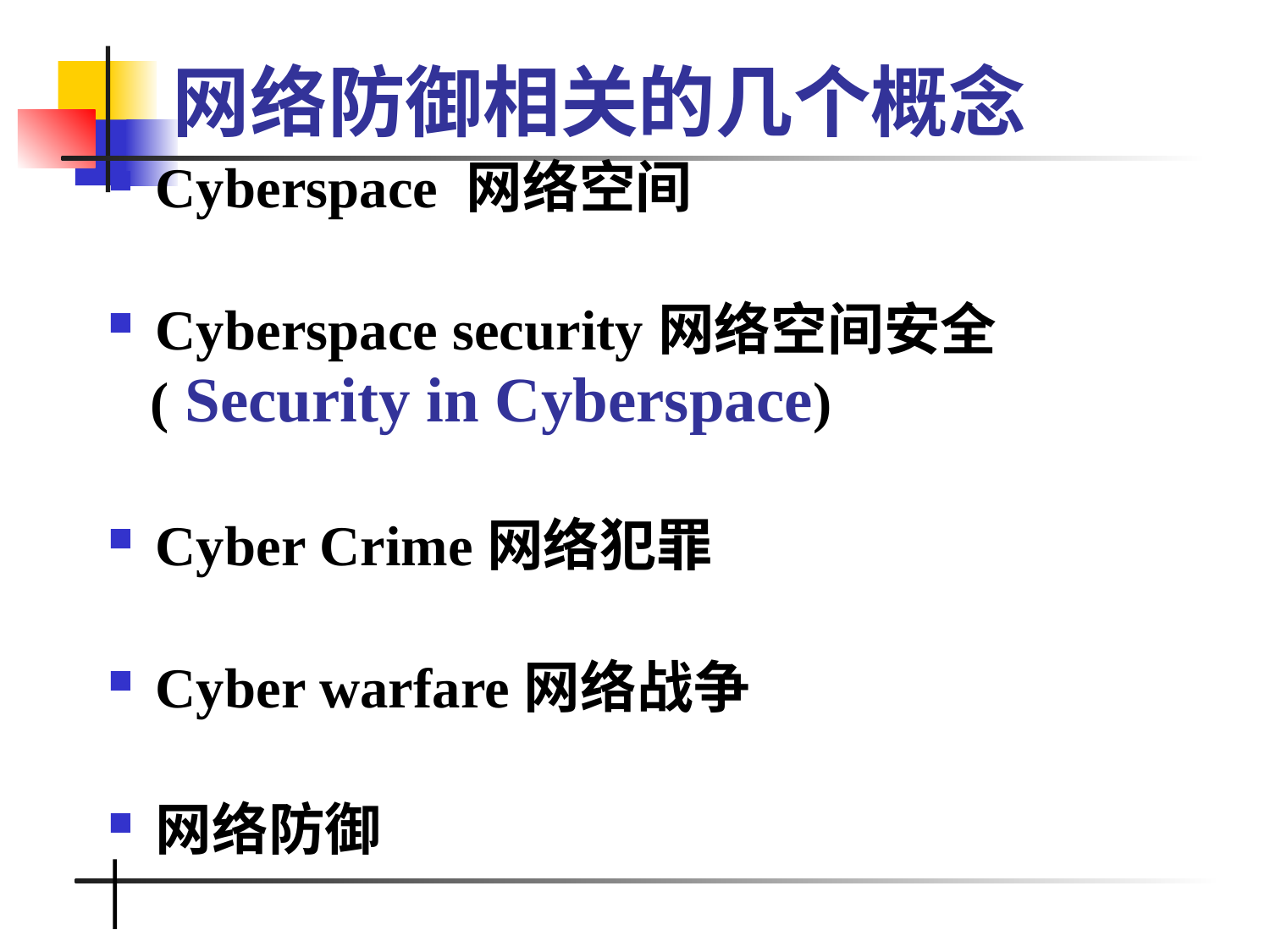

# 网络防御相关的几个概念
Cyberspace 网络空间

Cyberspace security网络空间安全
   ( Security in Cyberspace)

Cyber Crime网络犯罪

Cyber warfare网络战争

网络防御